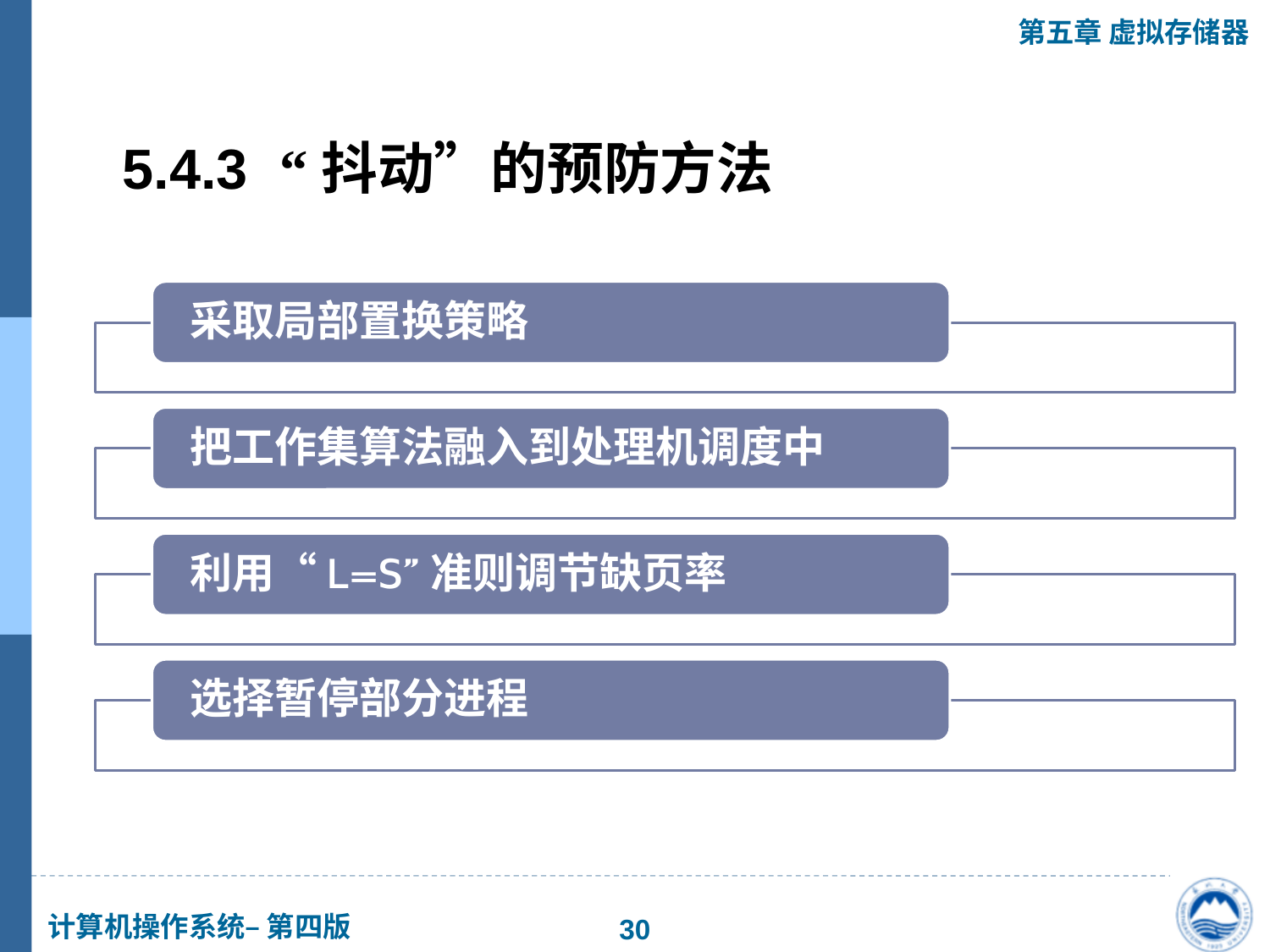

5.4.3  “抖动”的预防方法
采取局部置换策略
把工作集算法融入到处理机调度中
利用“L=S”准则调节缺页率
选择暂停部分进程